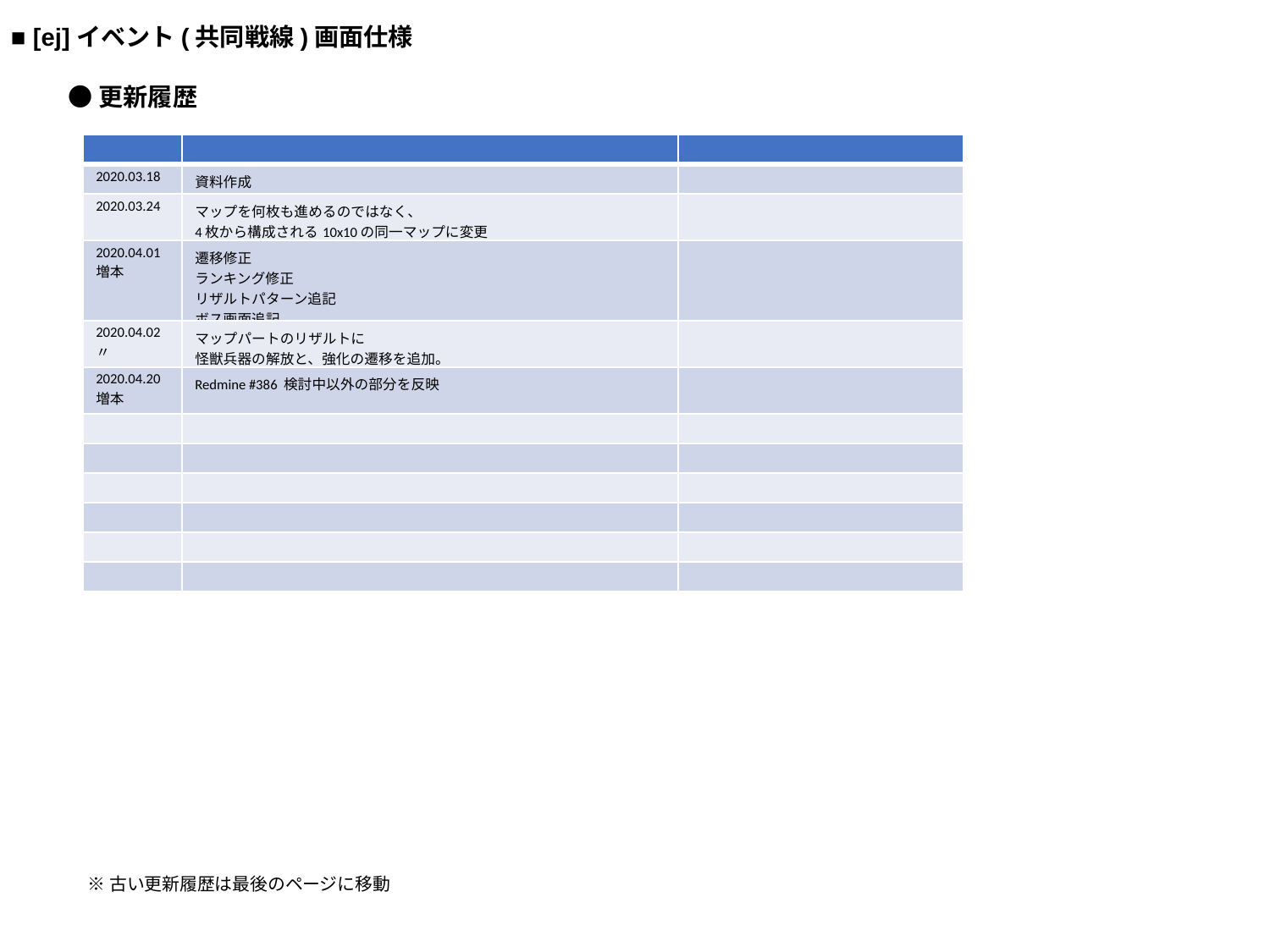

■ [ej]イベント(共同戦線)画面仕様
●更新履歴
|  |  |  |
| --- | --- | --- |
| 2020.03.18 | 資料作成 |  |
| 2020.03.24 | マップを何枚も進めるのではなく、 4枚から構成される10x10の同一マップに変更 |  |
| 2020.04.01 増本 | 遷移修正 ランキング修正 リザルトパターン追記 ボス画面追記 |  |
| 2020.04.02 〃 | マップパートのリザルトに 怪獣兵器の解放と、強化の遷移を追加。 |  |
| 2020.04.20 増本 | Redmine #386 検討中以外の部分を反映 |  |
|  |  |  |
|  |  |  |
|  |  |  |
|  |  |  |
|  |  |  |
|  |  |  |
※古い更新履歴は最後のページに移動